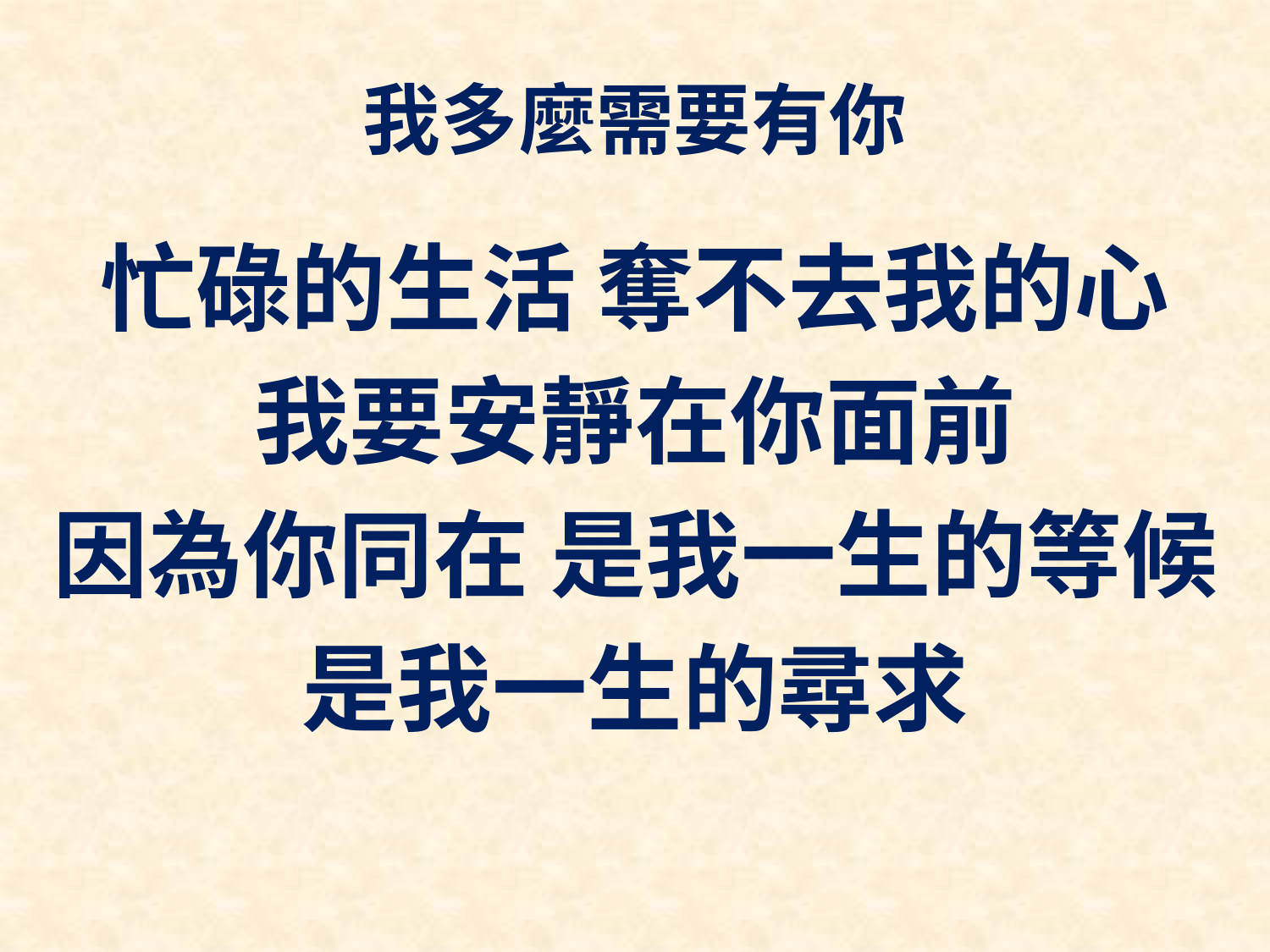

# 我多麼需要有你
忙碌的生活 奪不去我的心
我要安靜在你面前
因為你同在 是我一生的等候
是我一生的尋求